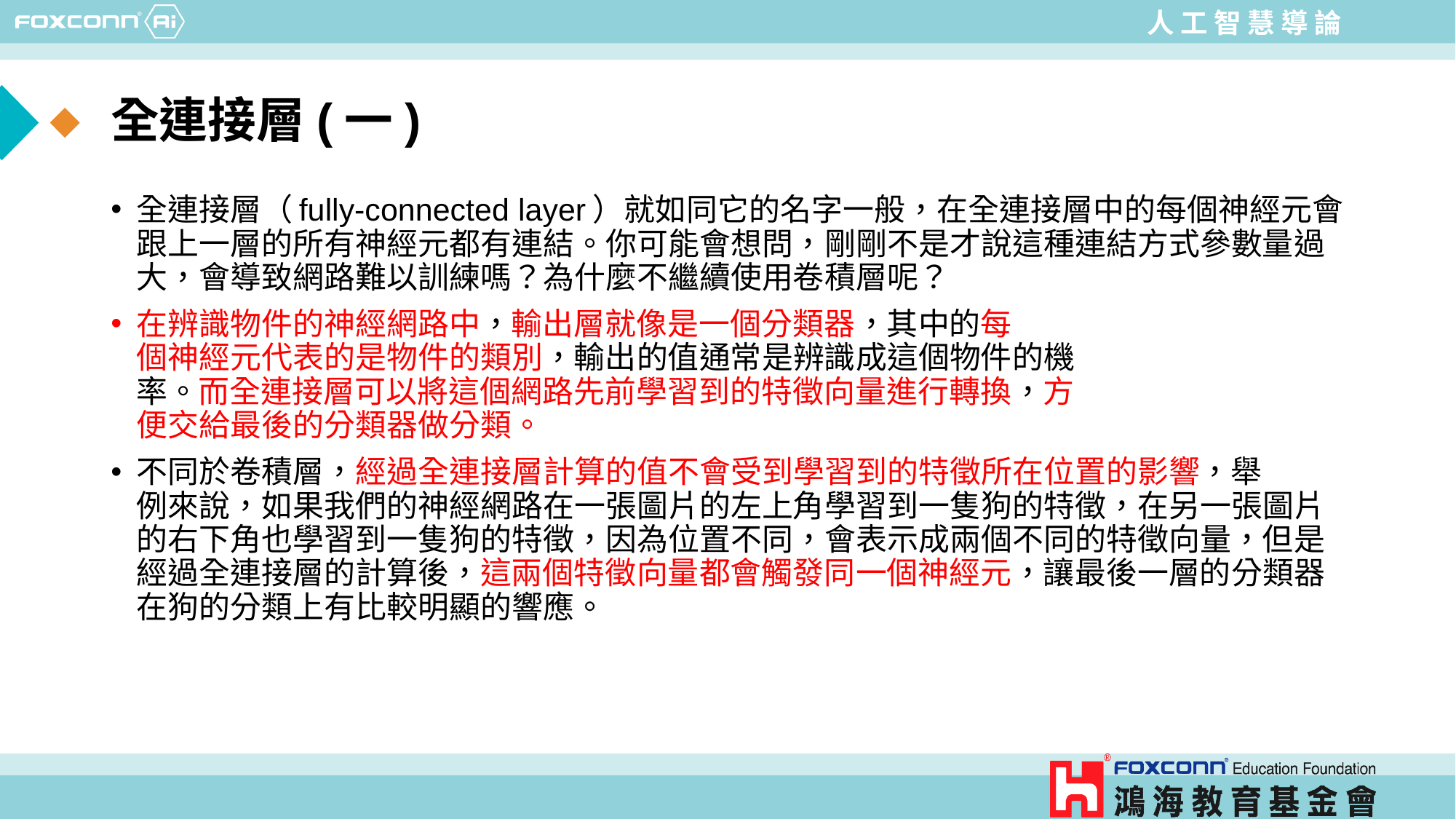

# 全連接層(一)
全連接層（fully-connected layer）就如同它的名字一般，在全連接層中的每個神經元會跟上一層的所有神經元都有連結。你可能會想問，剛剛不是才說這種連結方式參數量過大，會導致網路難以訓練嗎？為什麼不繼續使用卷積層呢？
在辨識物件的神經網路中，輸出層就像是一個分類器，其中的每
個神經元代表的是物件的類別，輸出的值通常是辨識成這個物件的機
率。而全連接層可以將這個網路先前學習到的特徵向量進行轉換，方
便交給最後的分類器做分類。
不同於卷積層，經過全連接層計算的值不會受到學習到的特徵所在位置的影響，舉
例來說，如果我們的神經網路在一張圖片的左上角學習到一隻狗的特徵，在另一張圖片的右下角也學習到一隻狗的特徵，因為位置不同，會表示成兩個不同的特徵向量，但是經過全連接層的計算後，這兩個特徵向量都會觸發同一個神經元，讓最後一層的分類器在狗的分類上有比較明顯的響應。